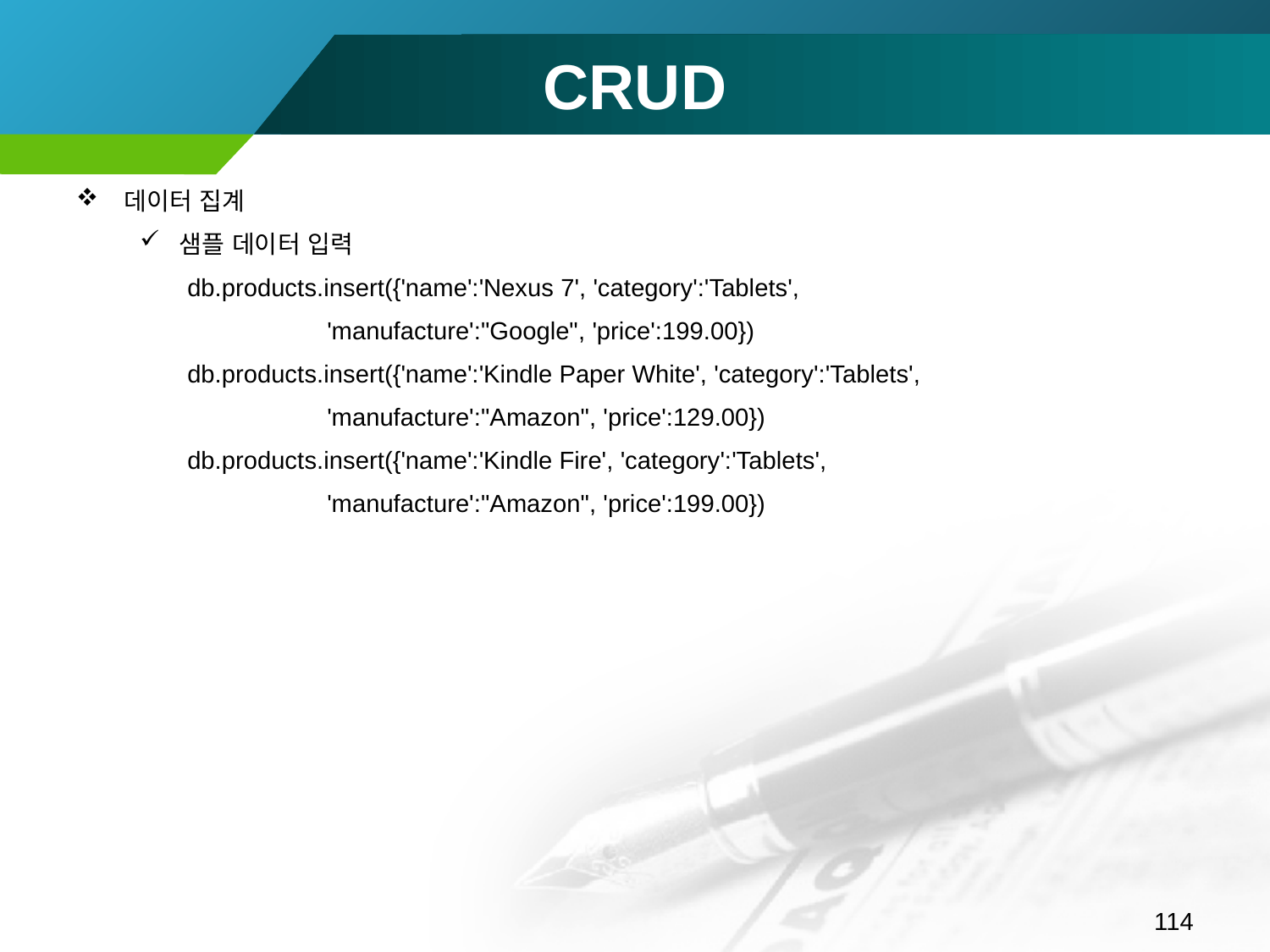

# CRUD
데이터 집계
샘플 데이터 입력
db.products.insert({'name':'Nexus 7', 'category':'Tablets',
                    'manufacture':"Google", 'price':199.00})
db.products.insert({'name':'Kindle Paper White', 'category':'Tablets',
                    'manufacture':"Amazon", 'price':129.00})
db.products.insert({'name':'Kindle Fire', 'category':'Tablets',
                    'manufacture':"Amazon", 'price':199.00})
114